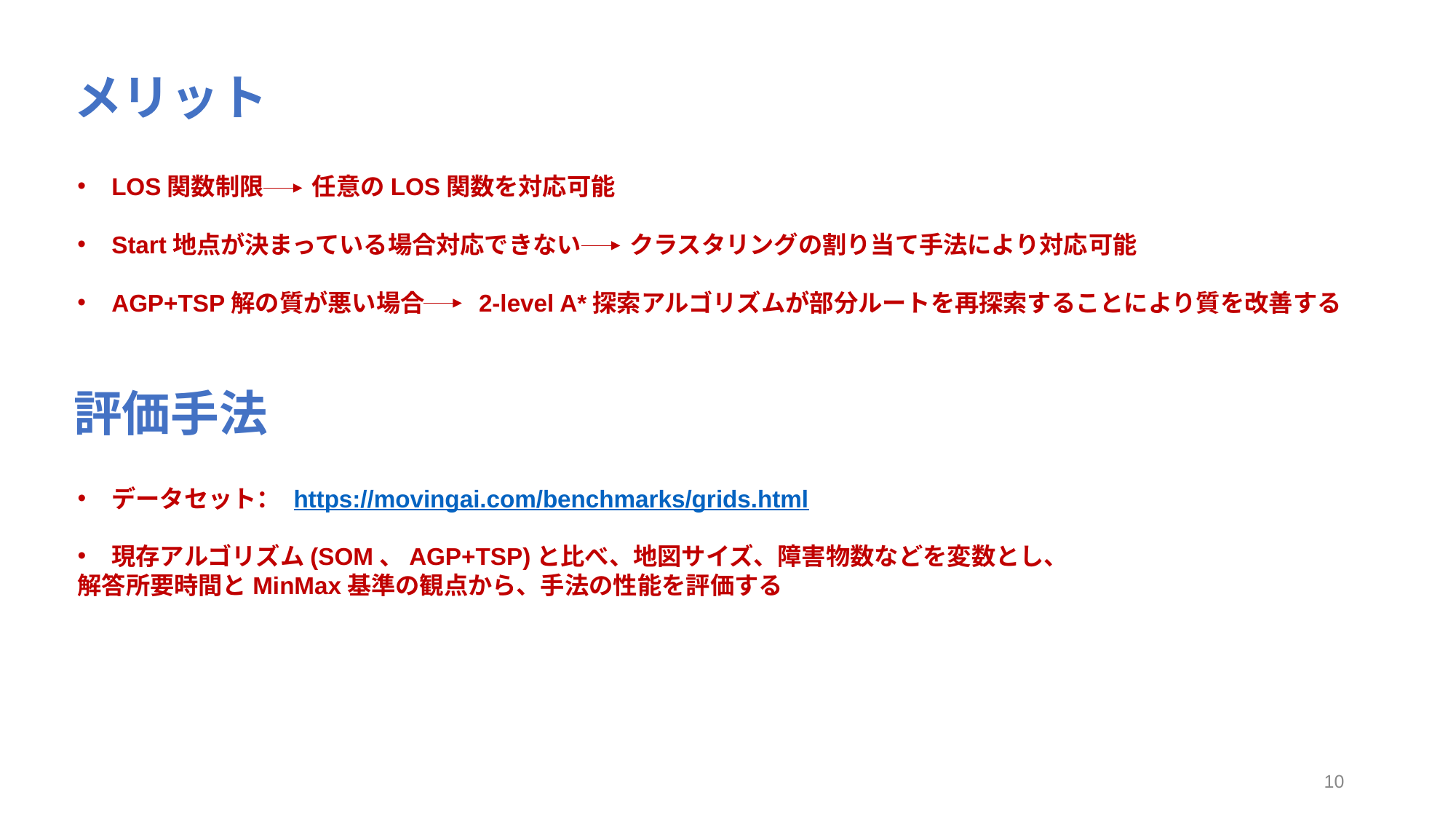

メリット
LOS関数制限　　任意のLOS関数を対応可能

Start地点が決まっている場合対応できない　　クラスタリングの割り当て手法により対応可能

AGP+TSP解の質が悪い場合　　2-level A*探索アルゴリズムが部分ルートを再探索することにより質を改善する

評価手法
データセット： https://movingai.com/benchmarks/grids.html

現存アルゴリズム(SOM、AGP+TSP)と比べ、地図サイズ、障害物数などを変数とし、
解答所要時間とMinMax基準の観点から、手法の性能を評価する
10